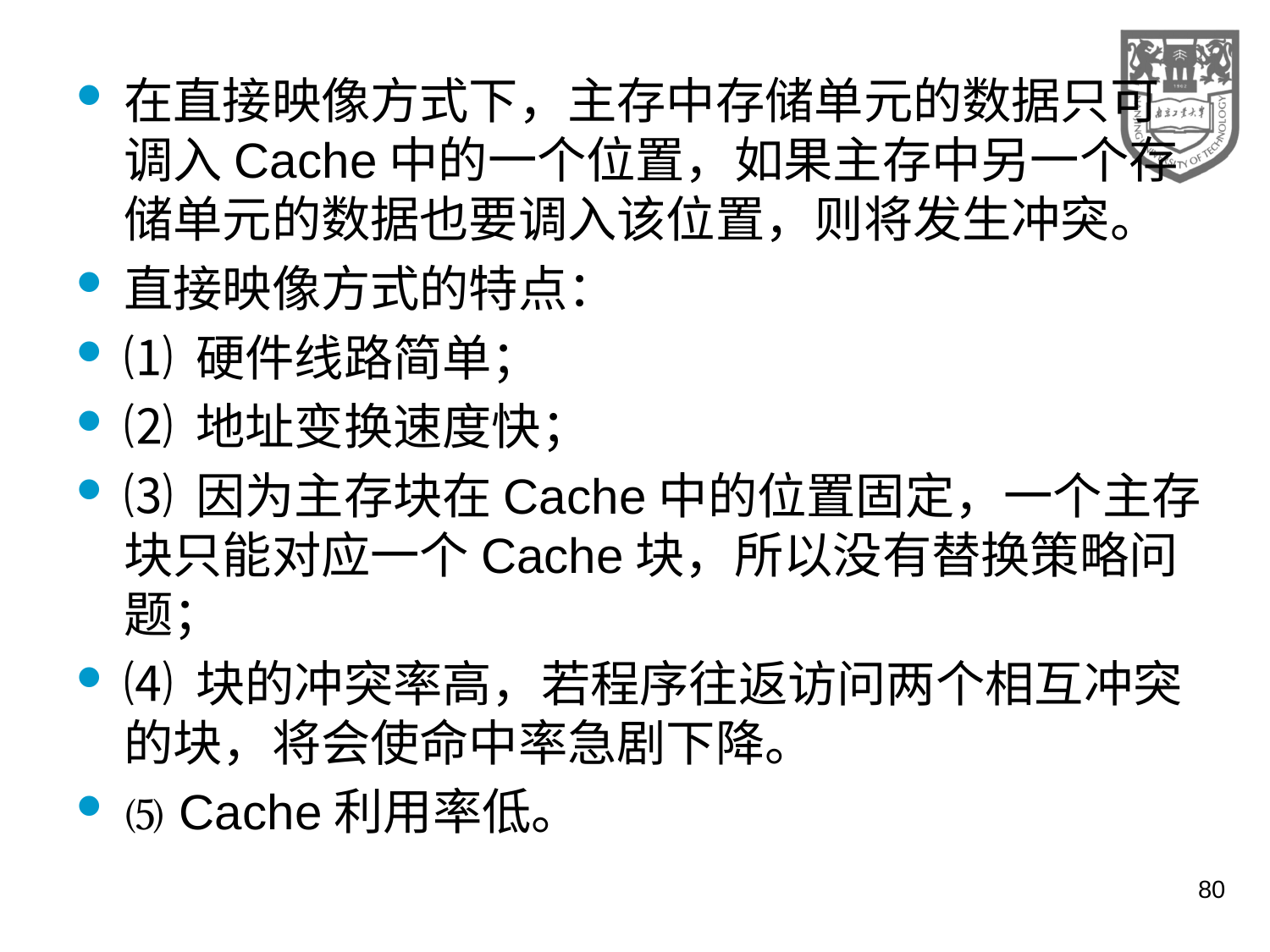

在直接映像方式下，主存中存储单元的数据只可调入Cache中的一个位置，如果主存中另一个存储单元的数据也要调入该位置，则将发生冲突。
直接映像方式的特点：
⑴ 硬件线路简单；
⑵ 地址变换速度快；
⑶ 因为主存块在Cache中的位置固定，一个主存块只能对应一个Cache块，所以没有替换策略问题；
⑷ 块的冲突率高，若程序往返访问两个相互冲突的块，将会使命中率急剧下降。
⑸ Cache利用率低。
80